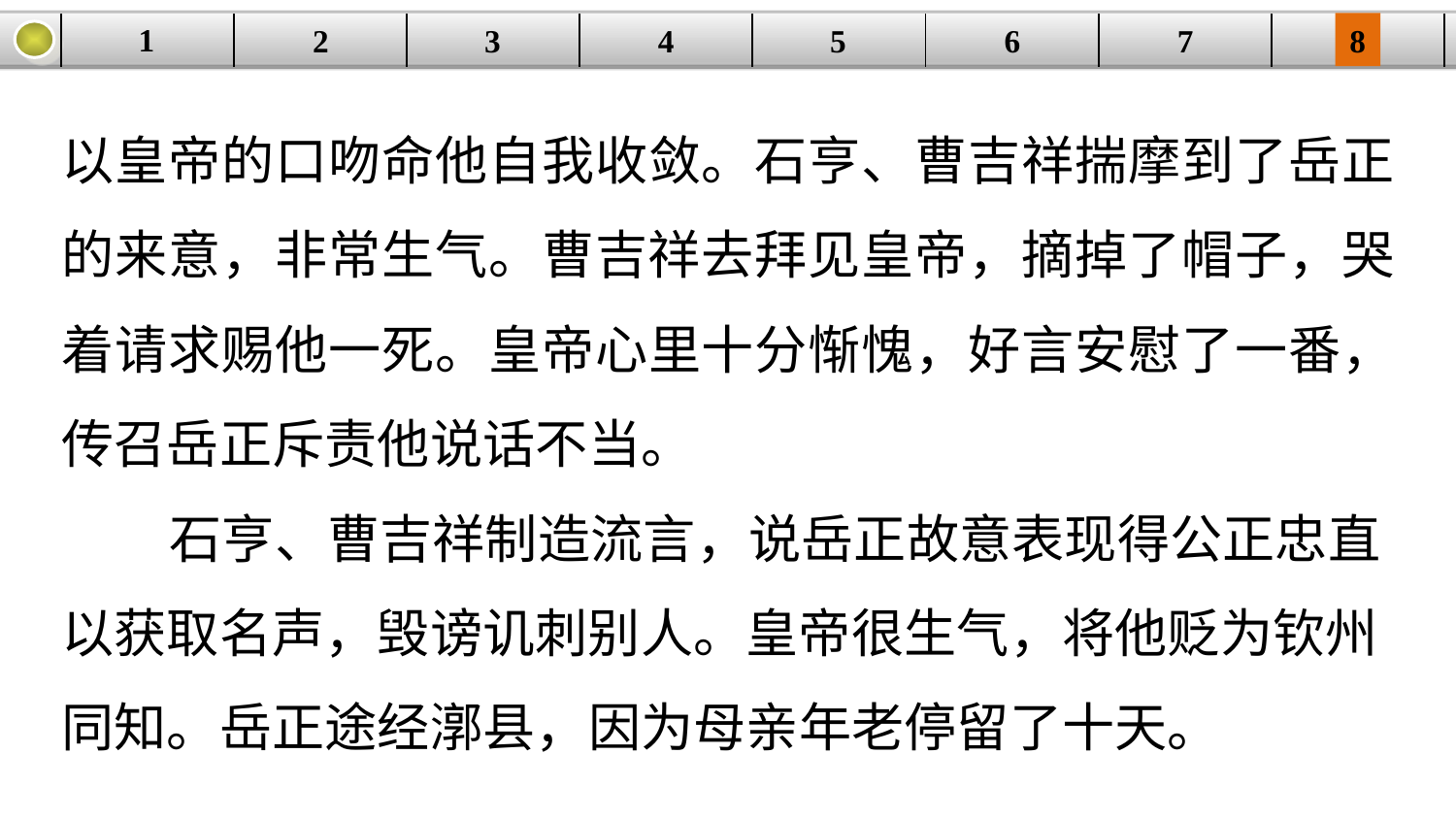

1
3
4
5
6
8
2
|  |  |  |  |  |  |  |  |
| --- | --- | --- | --- | --- | --- | --- | --- |
7

以皇帝的口吻命他自我收敛。石亨、曹吉祥揣摩到了岳正的来意，非常生气。曹吉祥去拜见皇帝，摘掉了帽子，哭着请求赐他一死。皇帝心里十分惭愧，好言安慰了一番，传召岳正斥责他说话不当。
        石亨、曹吉祥制造流言，说岳正故意表现得公正忠直以获取名声，毁谤讥刺别人。皇帝很生气，将他贬为钦州同知。岳正途经漷县，因为母亲年老停留了十天。